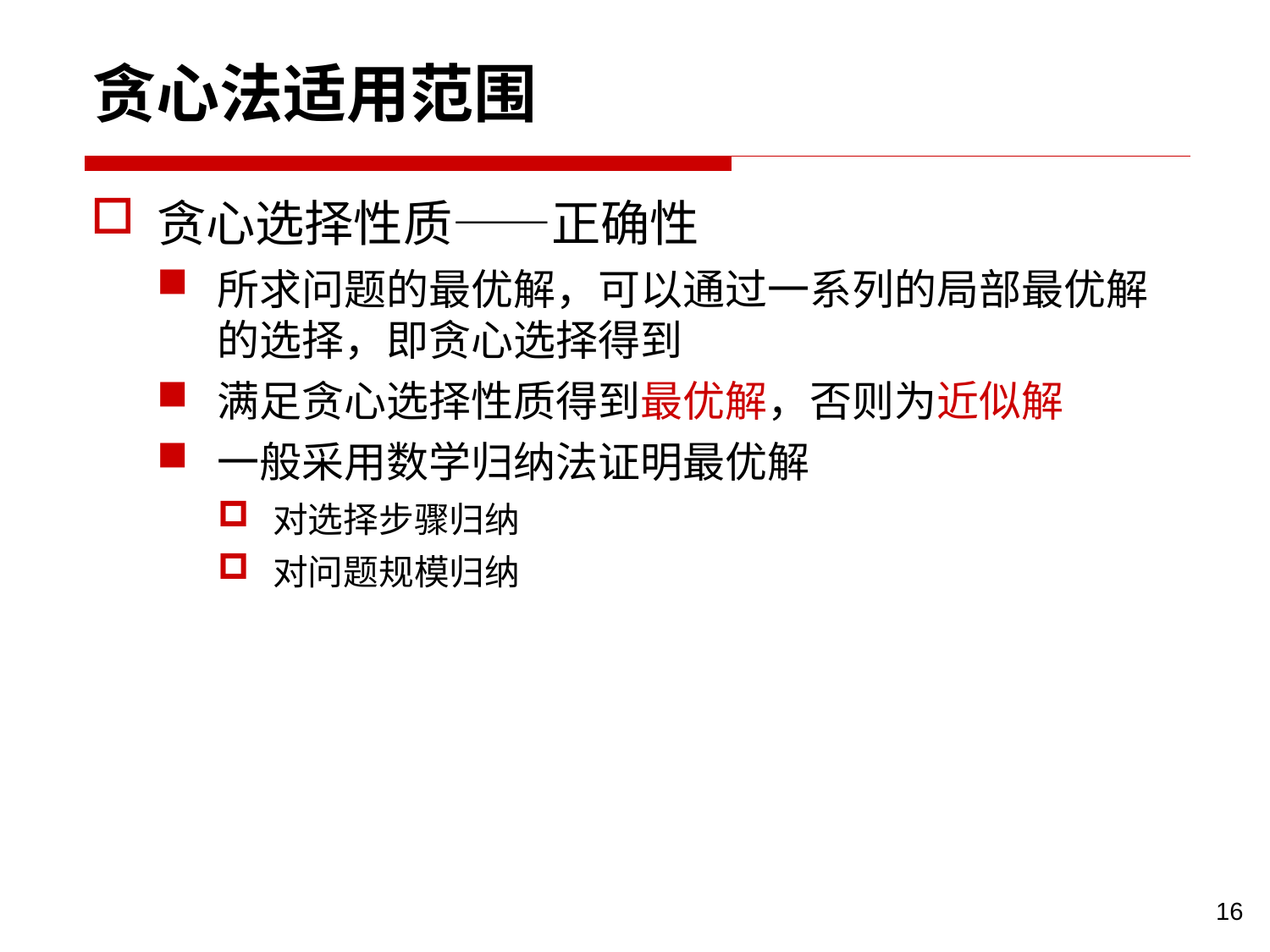

# 贪心法适用范围
贪心选择性质——正确性
所求问题的最优解，可以通过一系列的局部最优解的选择，即贪心选择得到
满足贪心选择性质得到最优解，否则为近似解
一般采用数学归纳法证明最优解
对选择步骤归纳
对问题规模归纳

16